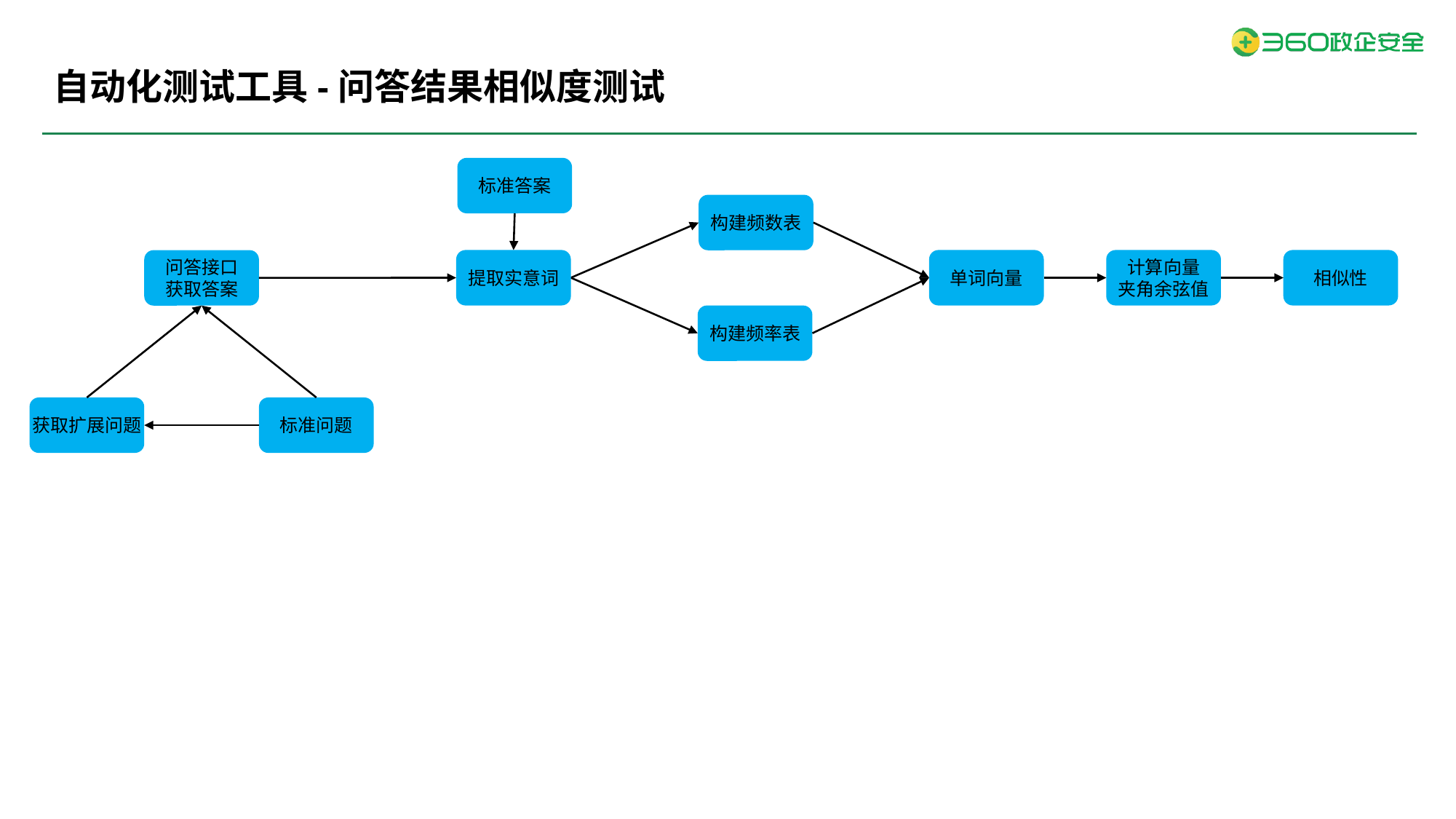

# 自动化测试工具-问答结果相似度测试
标准答案
构建频数表
提取实意词
单词向量
计算向量
夹角余弦值
相似性
问答接口
获取答案
构建频率表
获取扩展问题
标准问题